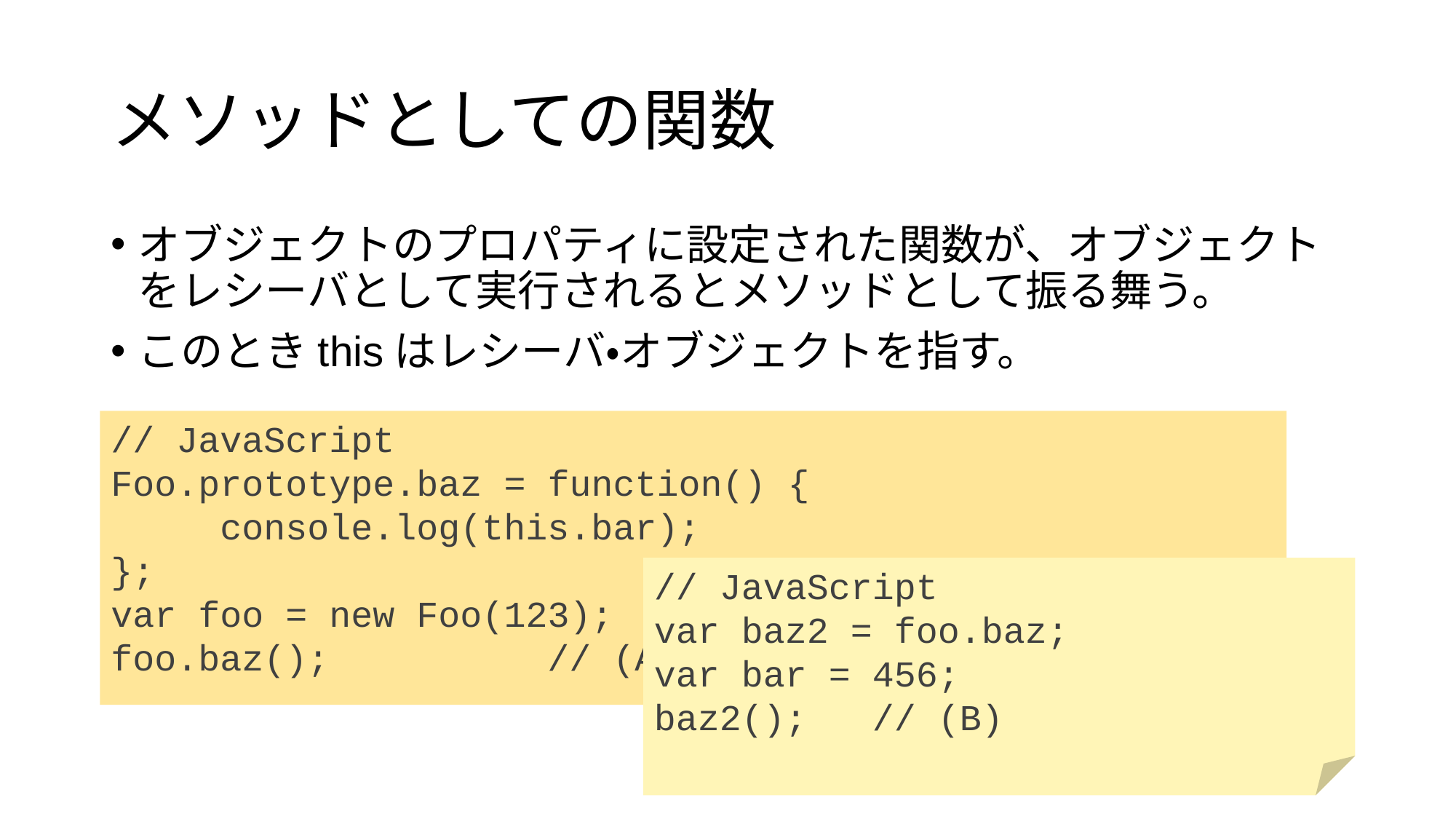

# メソッドとしての関数
オブジェクトのプロパティに設定された関数が、オブジェクトをレシーバとして実行されるとメソッドとして振る舞う。
このときthisはレシーバ・オブジェクトを指す。

// JavaScript
Foo.prototype.baz = function() {
	console.log(this.bar);
};
var foo = new Foo(123);
foo.baz();		// (A)

// JavaScript
var baz2 = foo.baz;
var bar = 456;
baz2();	// (B)